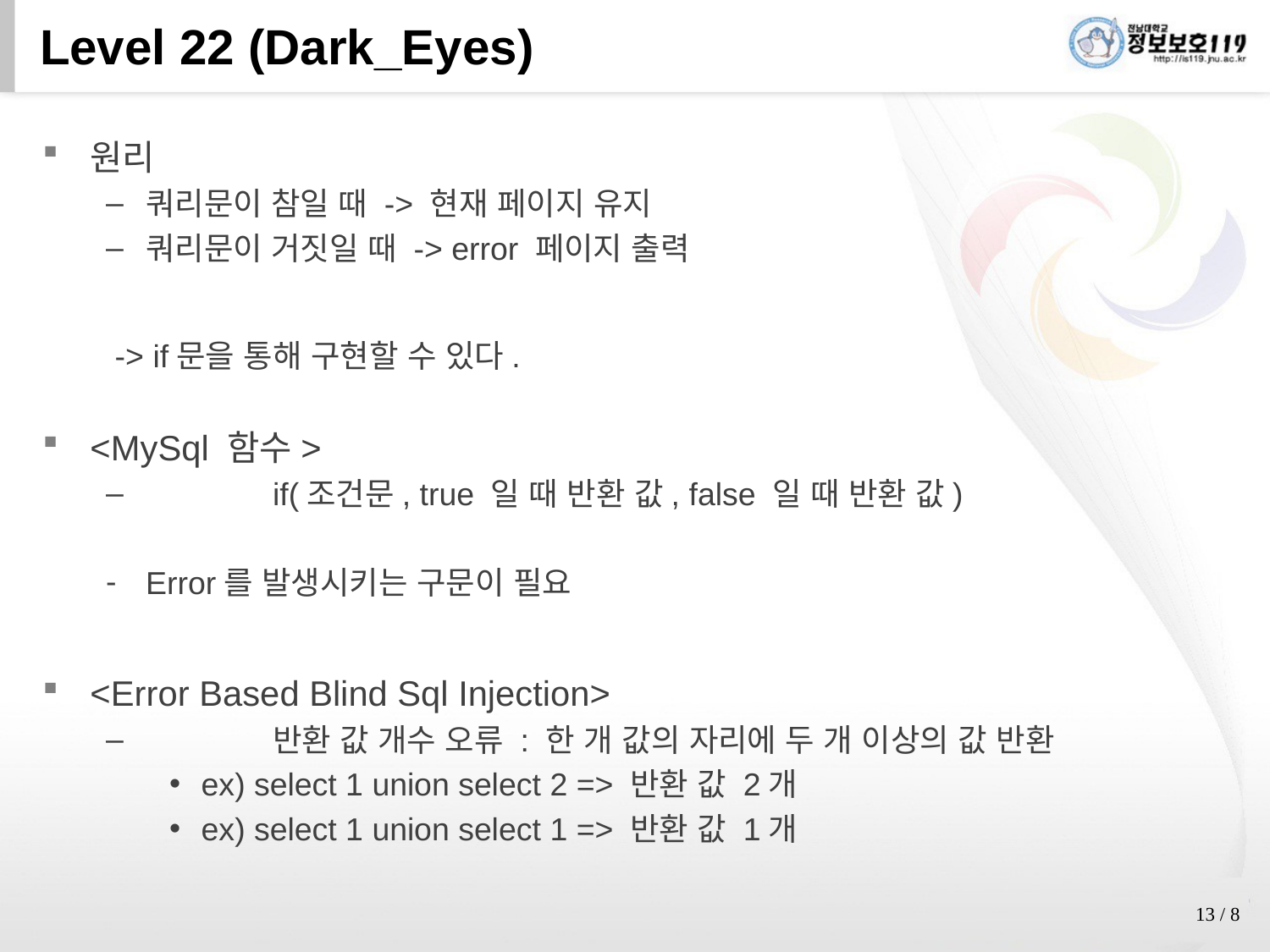

# Level 22 (Dark_Eyes)
원리
쿼리문이 참일 때 -> 현재 페이지 유지
쿼리문이 거짓일 때 -> error 페이지 출력

 -> if문을 통해 구현할 수 있다.

<MySql 함수>
	if(조건문, true 일 때 반환 값, false 일 때 반환 값)

Error를 발생시키는 구문이 필요

<Error Based Blind Sql Injection>
	반환 값 개수 오류 : 한 개 값의 자리에 두 개 이상의 값 반환
ex) select 1 union select 2 => 반환 값 2개
ex) select 1 union select 1 => 반환 값 1개

13 / 8